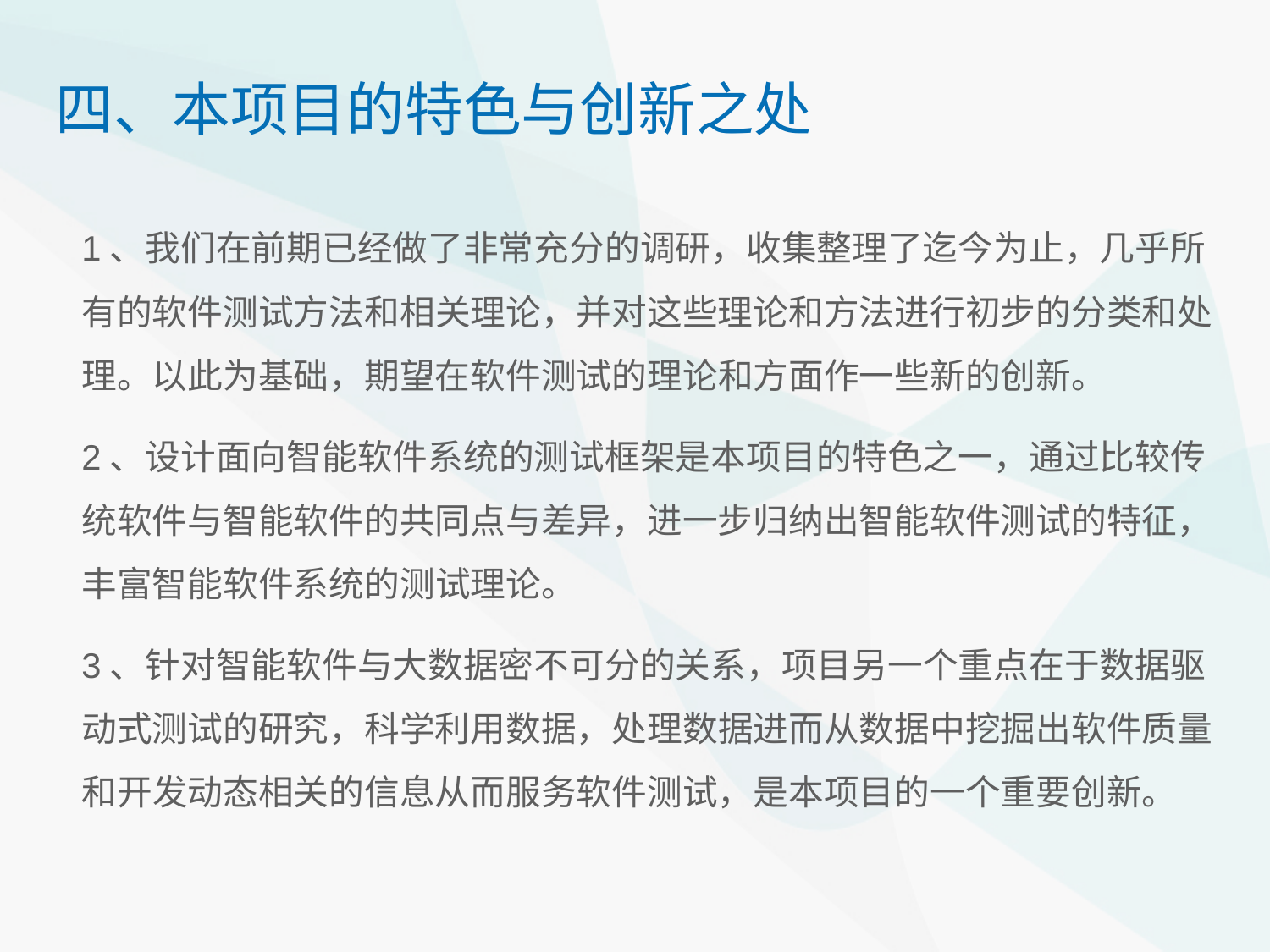

四、本项目的特色与创新之处
1、我们在前期已经做了非常充分的调研，收集整理了迄今为止，几乎所有的软件测试方法和相关理论，并对这些理论和方法进行初步的分类和处理。以此为基础，期望在软件测试的理论和方面作一些新的创新。
2、设计面向智能软件系统的测试框架是本项目的特色之一，通过比较传统软件与智能软件的共同点与差异，进一步归纳出智能软件测试的特征，丰富智能软件系统的测试理论。
3、针对智能软件与大数据密不可分的关系，项目另一个重点在于数据驱动式测试的研究，科学利用数据，处理数据进而从数据中挖掘出软件质量和开发动态相关的信息从而服务软件测试，是本项目的一个重要创新。